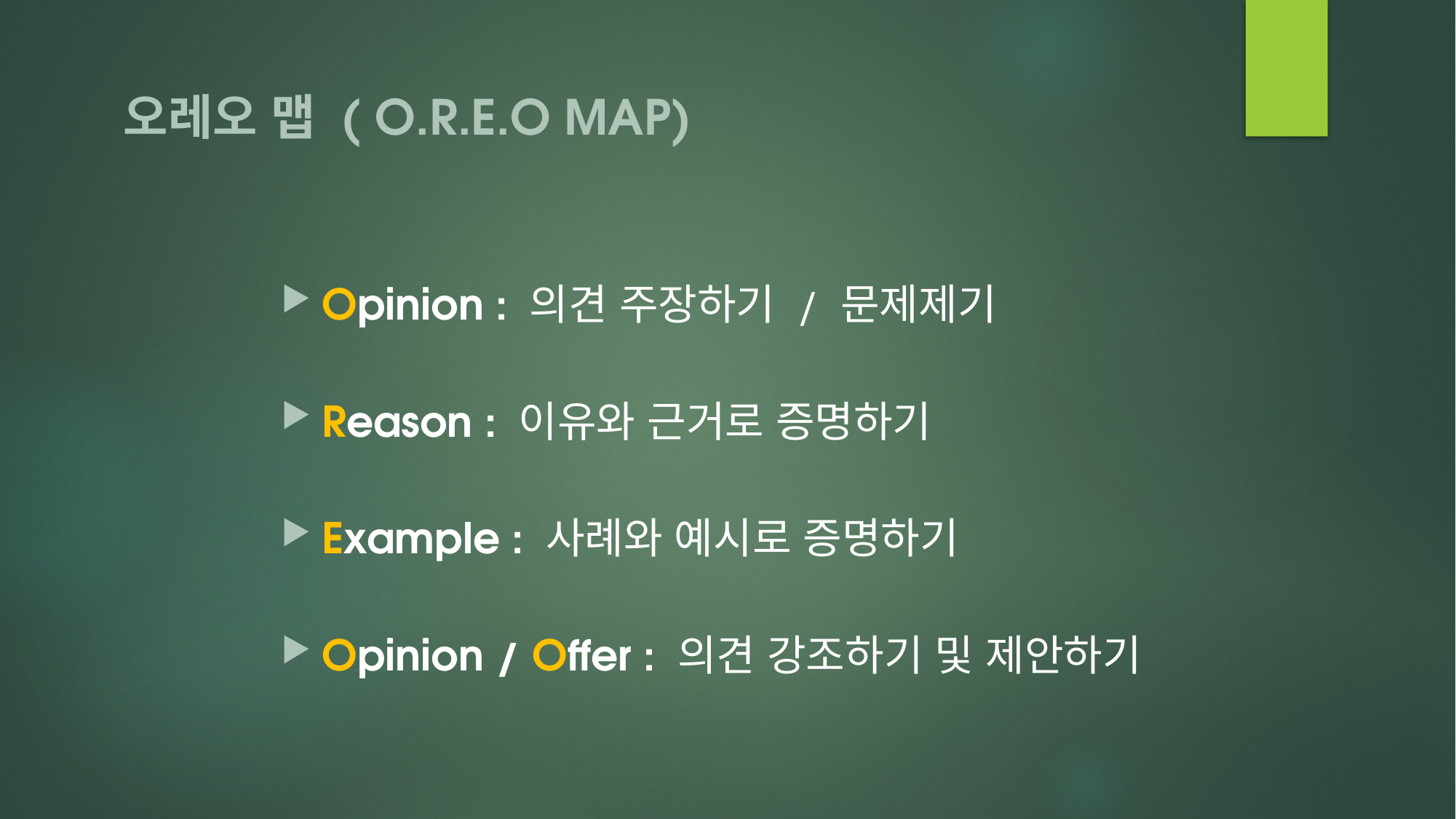

# 오레오 맵 ( O.R.E.O MAP)
Opinion : 의견 주장하기 / 문제제기
Reason : 이유와 근거로 증명하기
Example : 사례와 예시로 증명하기
Opinion / Offer : 의견 강조하기 및 제안하기